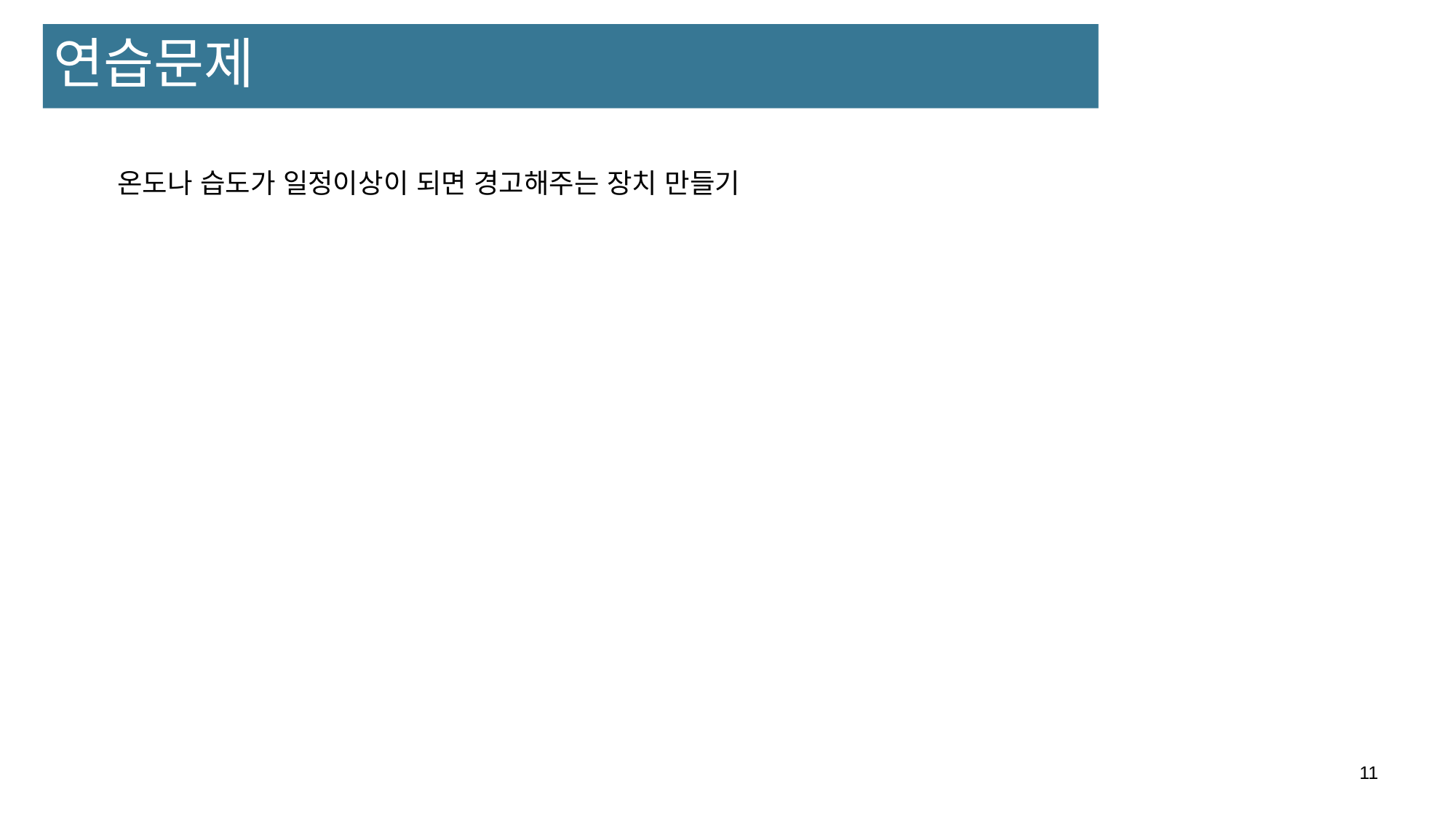

연습문제
온도나 습도가 일정이상이 되면 경고해주는 장치 만들기